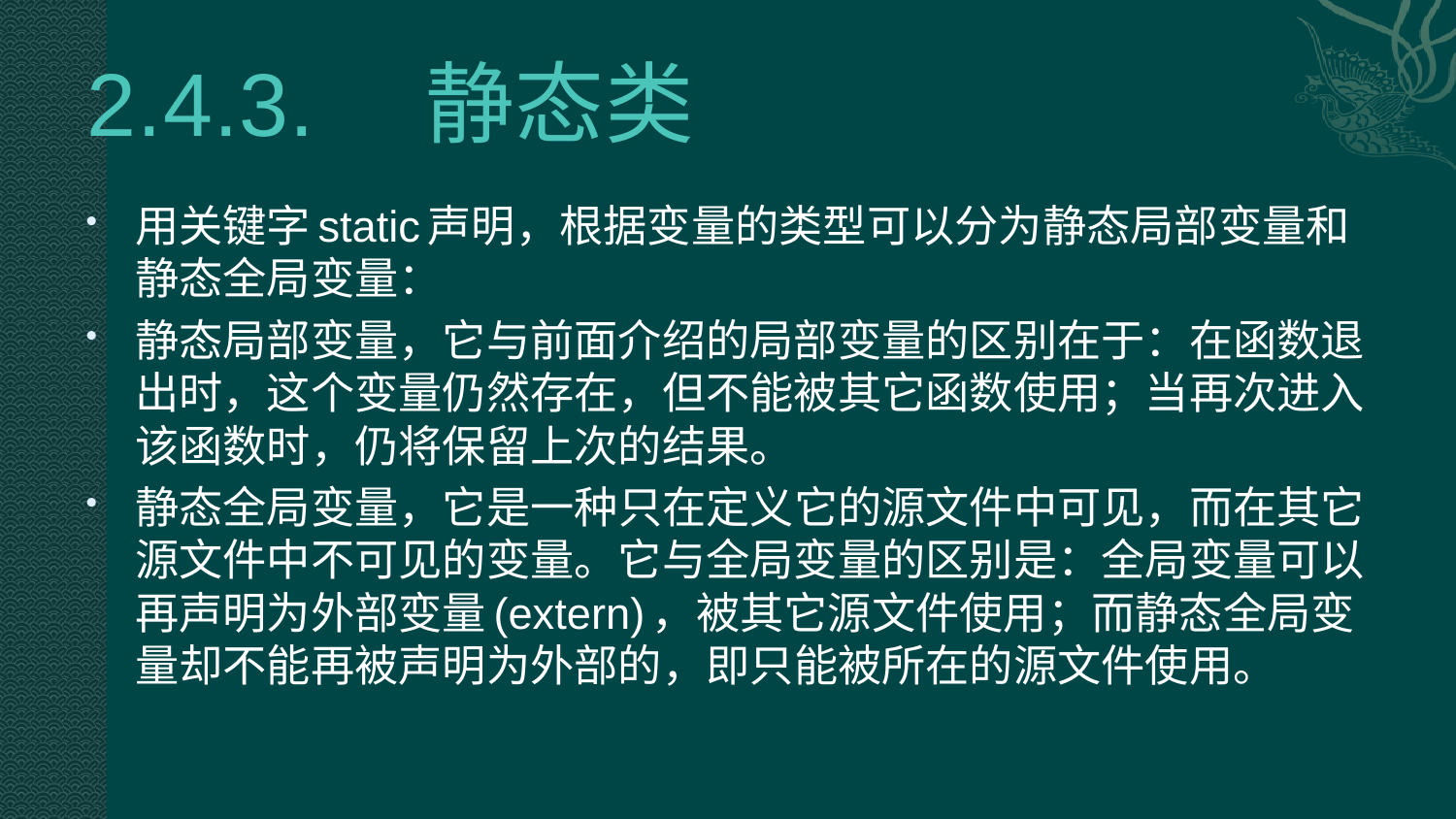

# 2.4.3.	 静态类
用关键字static声明，根据变量的类型可以分为静态局部变量和静态全局变量：
静态局部变量，它与前面介绍的局部变量的区别在于：在函数退出时，这个变量仍然存在，但不能被其它函数使用；当再次进入该函数时，仍将保留上次的结果。
静态全局变量，它是一种只在定义它的源文件中可见，而在其它源文件中不可见的变量。它与全局变量的区别是：全局变量可以再声明为外部变量(extern)，被其它源文件使用；而静态全局变量却不能再被声明为外部的，即只能被所在的源文件使用。